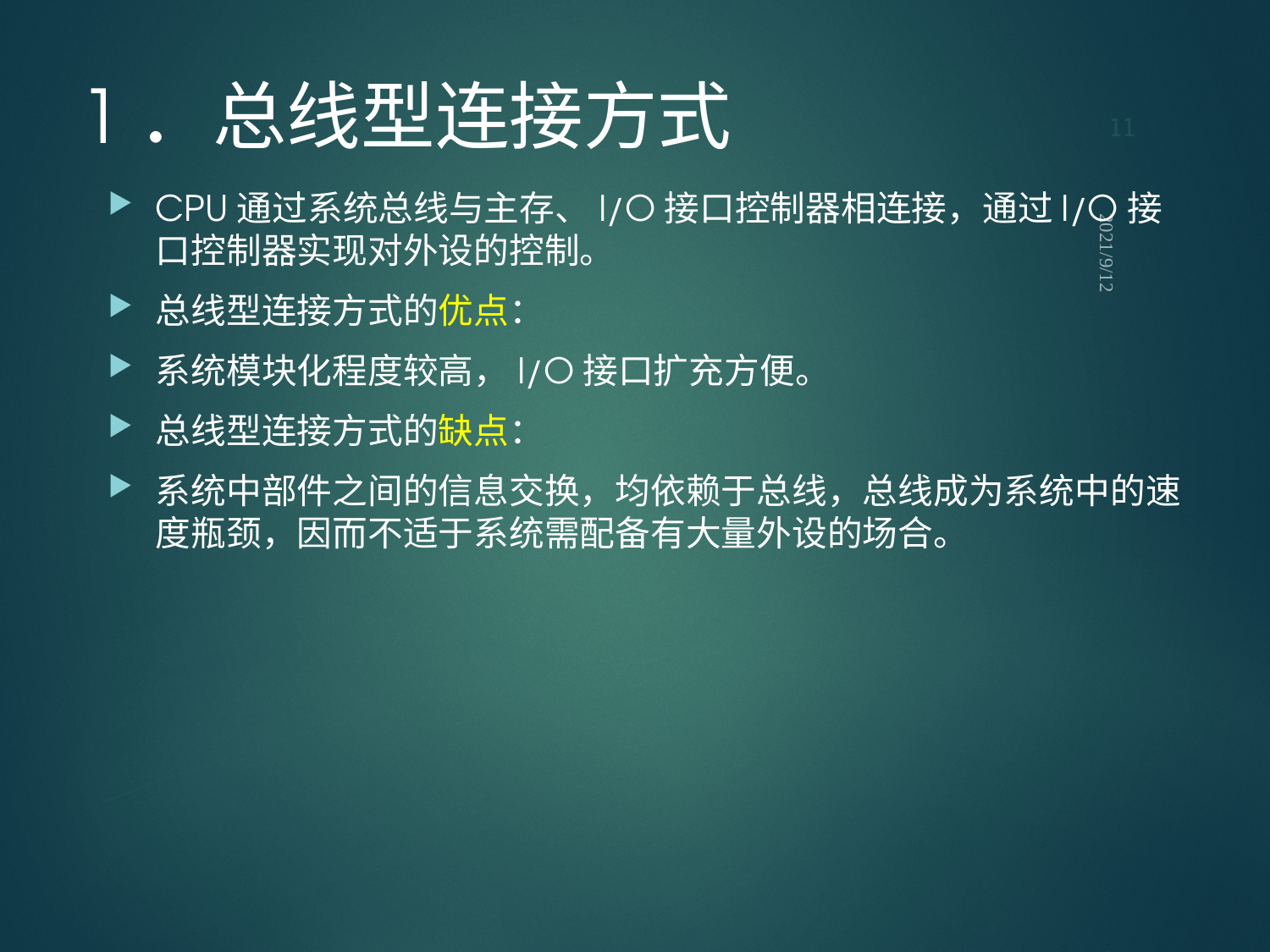

11
# 1．总线型连接方式
CPU通过系统总线与主存、I/O接口控制器相连接，通过I/O接口控制器实现对外设的控制。
总线型连接方式的优点：
系统模块化程度较高，I/O接口扩充方便。
总线型连接方式的缺点：
系统中部件之间的信息交换，均依赖于总线，总线成为系统中的速度瓶颈，因而不适于系统需配备有大量外设的场合。

2021/9/12